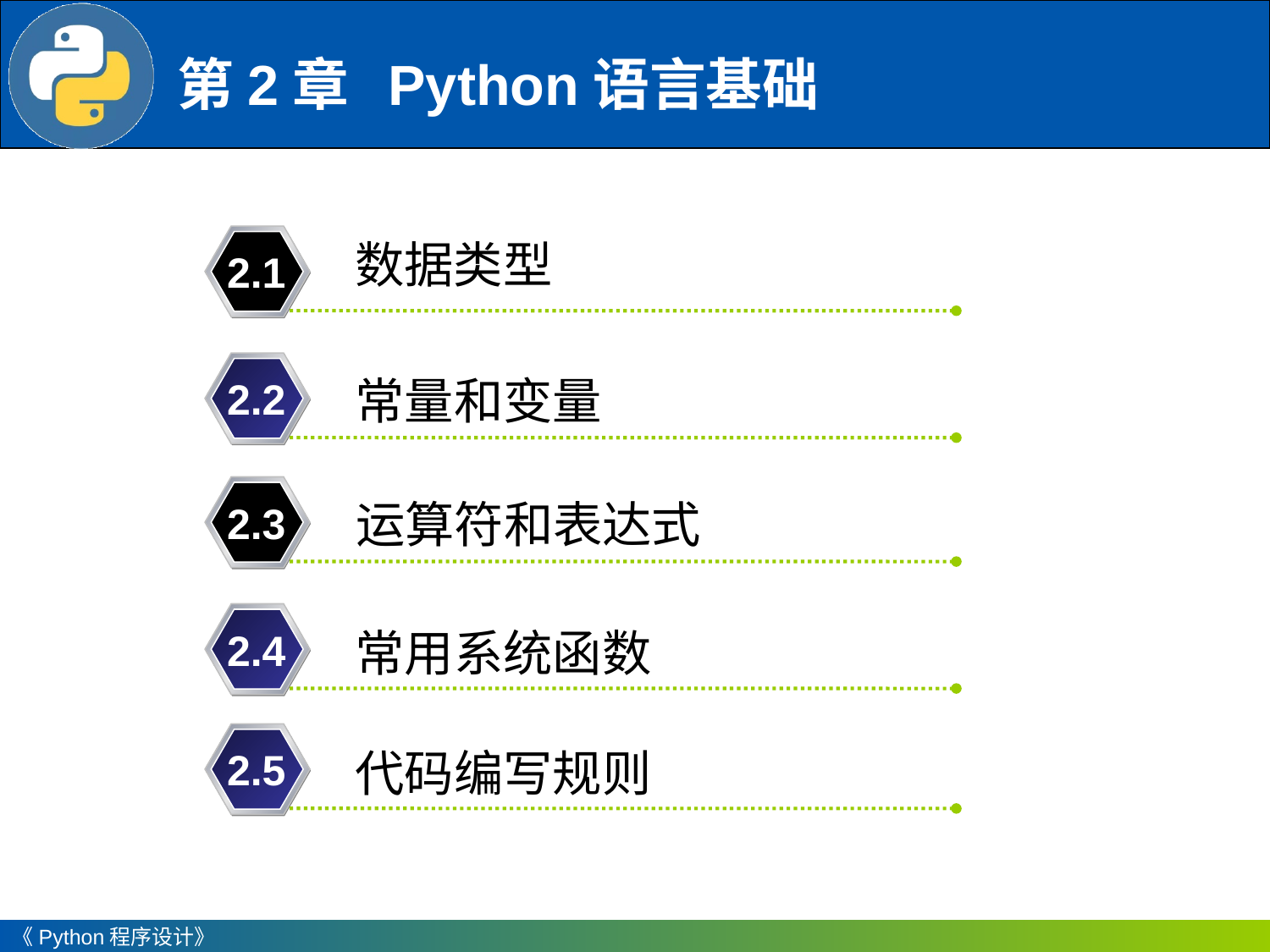

数据类型
2.1

常量和变量
2.2

运算符和表达式
2.3

常用系统函数

2.4

代码编写规则

2.5